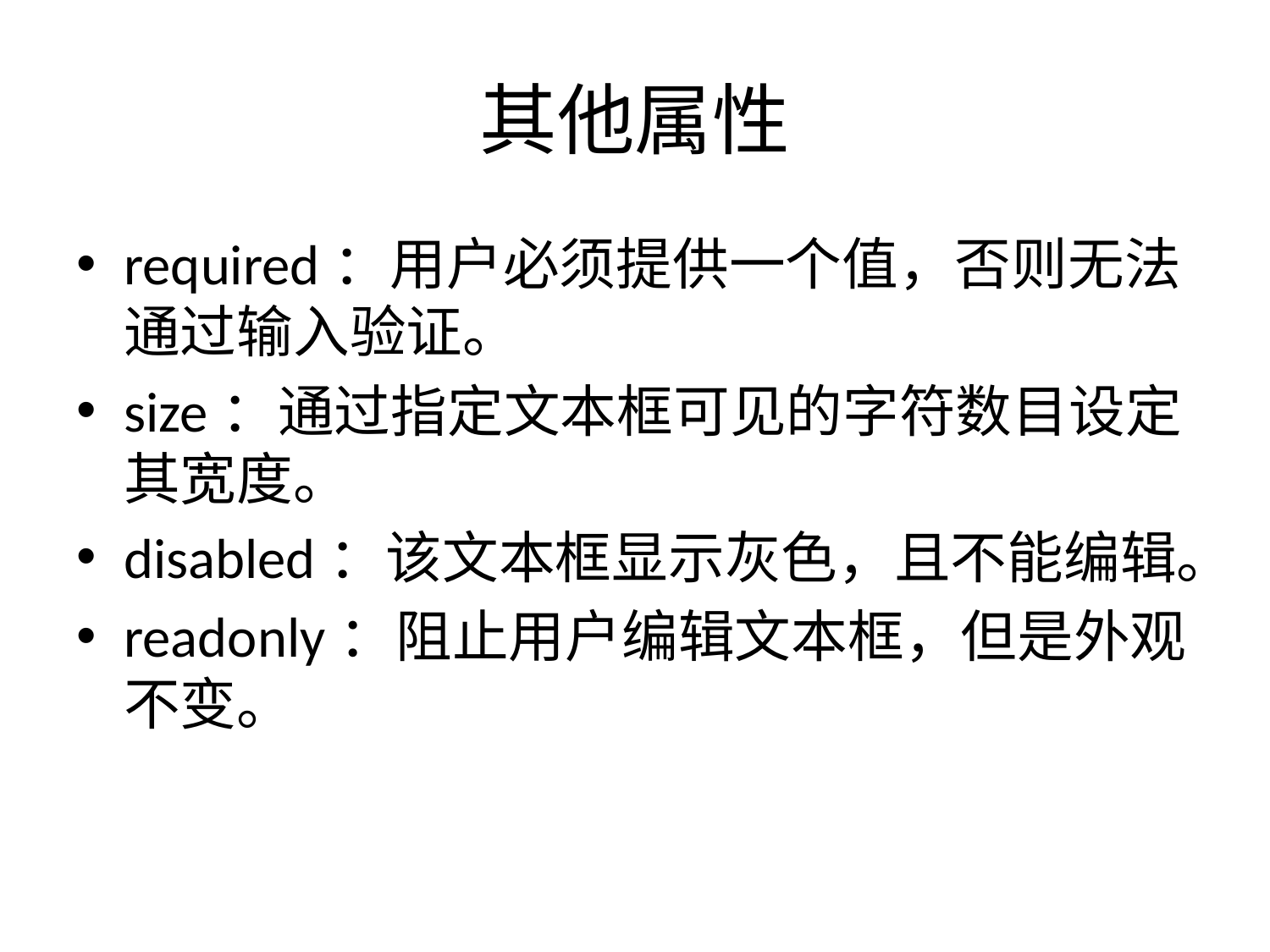

# 其他属性
required：用户必须提供一个值，否则无法通过输入验证。
size：通过指定文本框可见的字符数目设定其宽度。
disabled：该文本框显示灰色，且不能编辑。
readonly：阻止用户编辑文本框，但是外观不变。